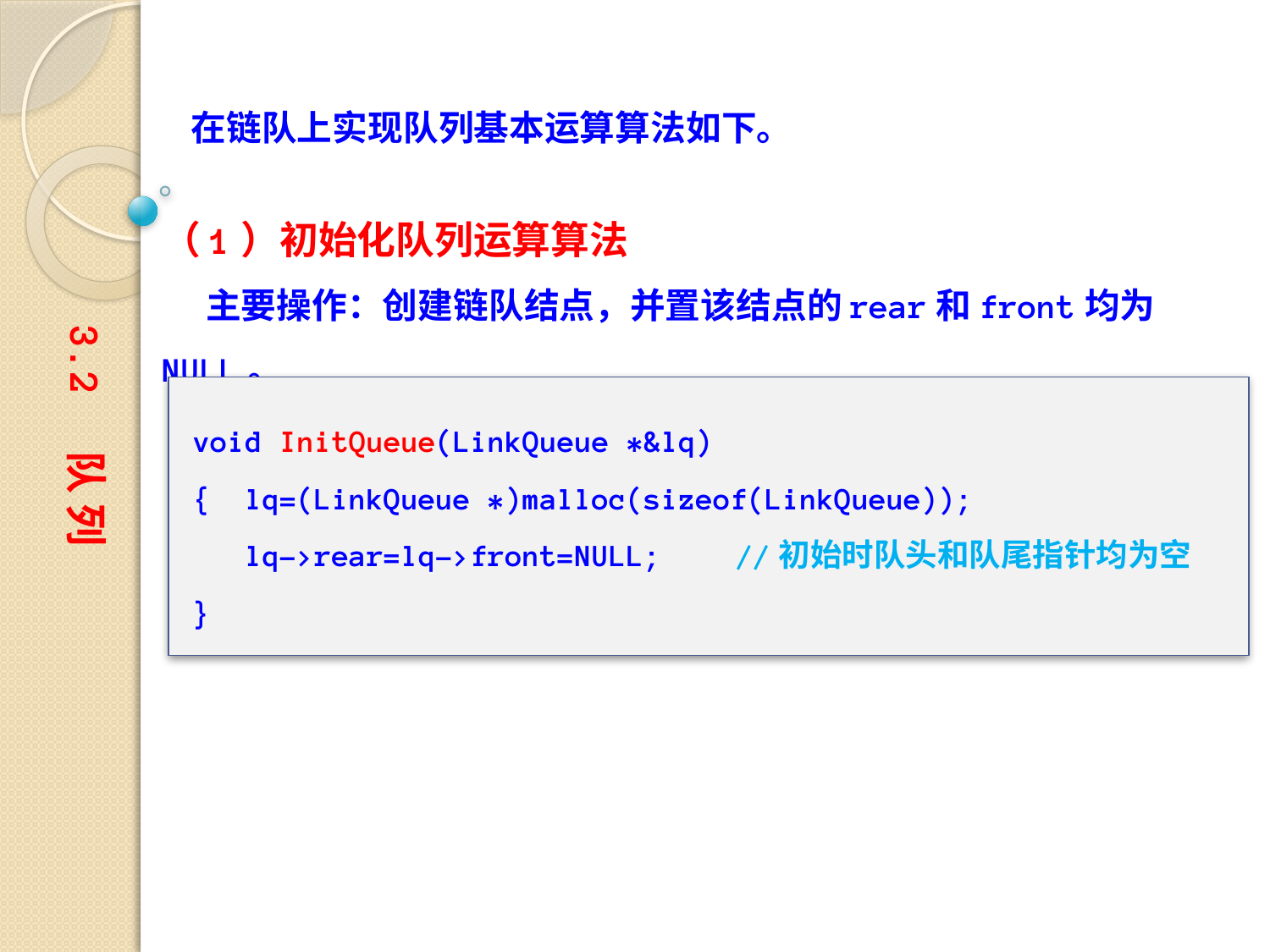

在链队上实现队列基本运算算法如下。
（1）初始化队列运算算法
　 主要操作：创建链队结点，并置该结点的rear和front均为NULL。
3.2  队 列
void InitQueue(LinkQueue *&lq)
{  lq=(LinkQueue *)malloc(sizeof(LinkQueue));
   lq->rear=lq->front=NULL;	  //初始时队头和队尾指针均为空
}